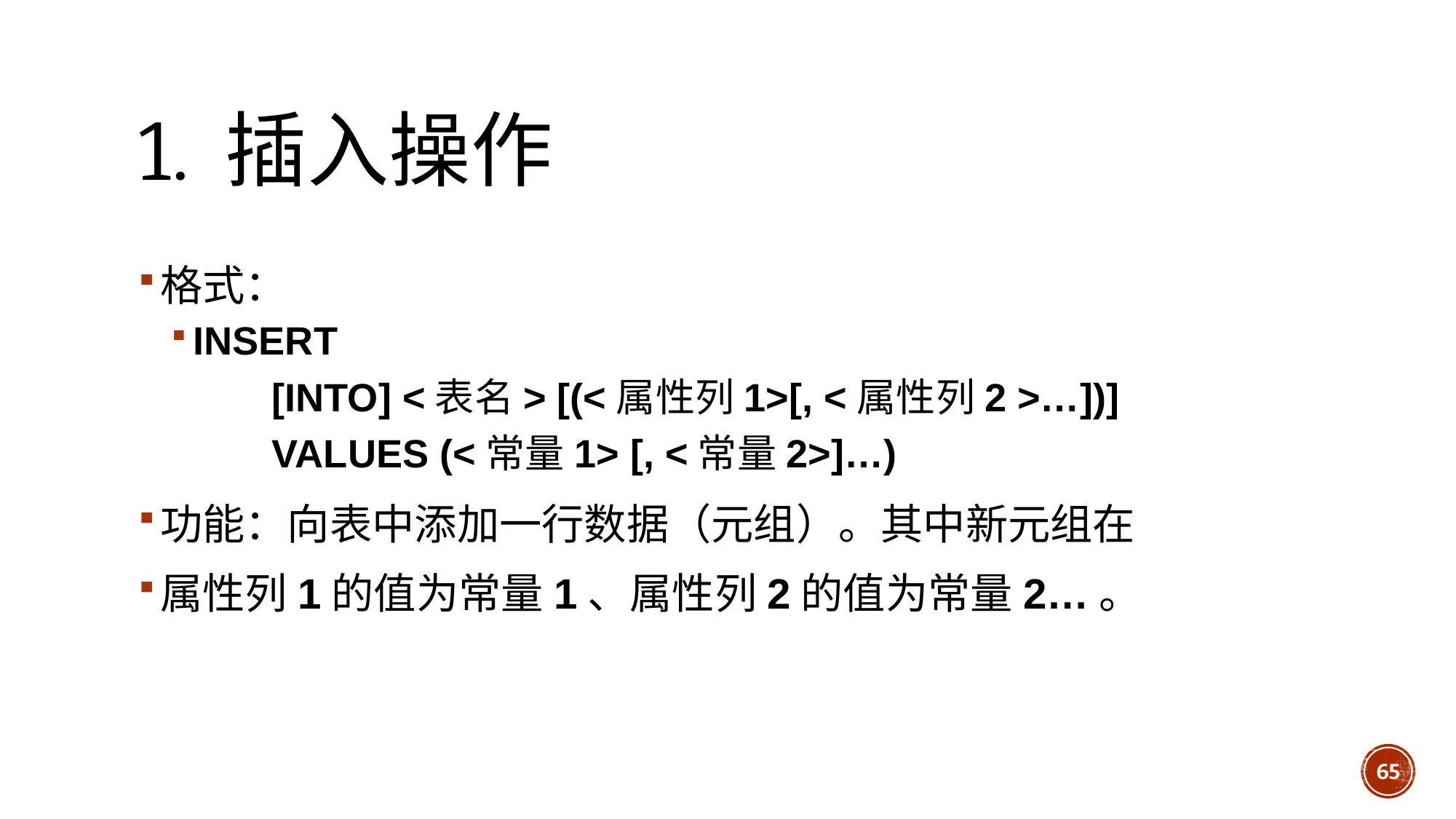

# 1. 插入操作
格式：
INSERT
	[INTO] <表名> [(<属性列1>[, <属性列2 >…])]
	VALUES (<常量1> [, <常量2>]…)
功能：向表中添加一行数据（元组）。其中新元组在
属性列1的值为常量1、属性列2的值为常量2…。

65